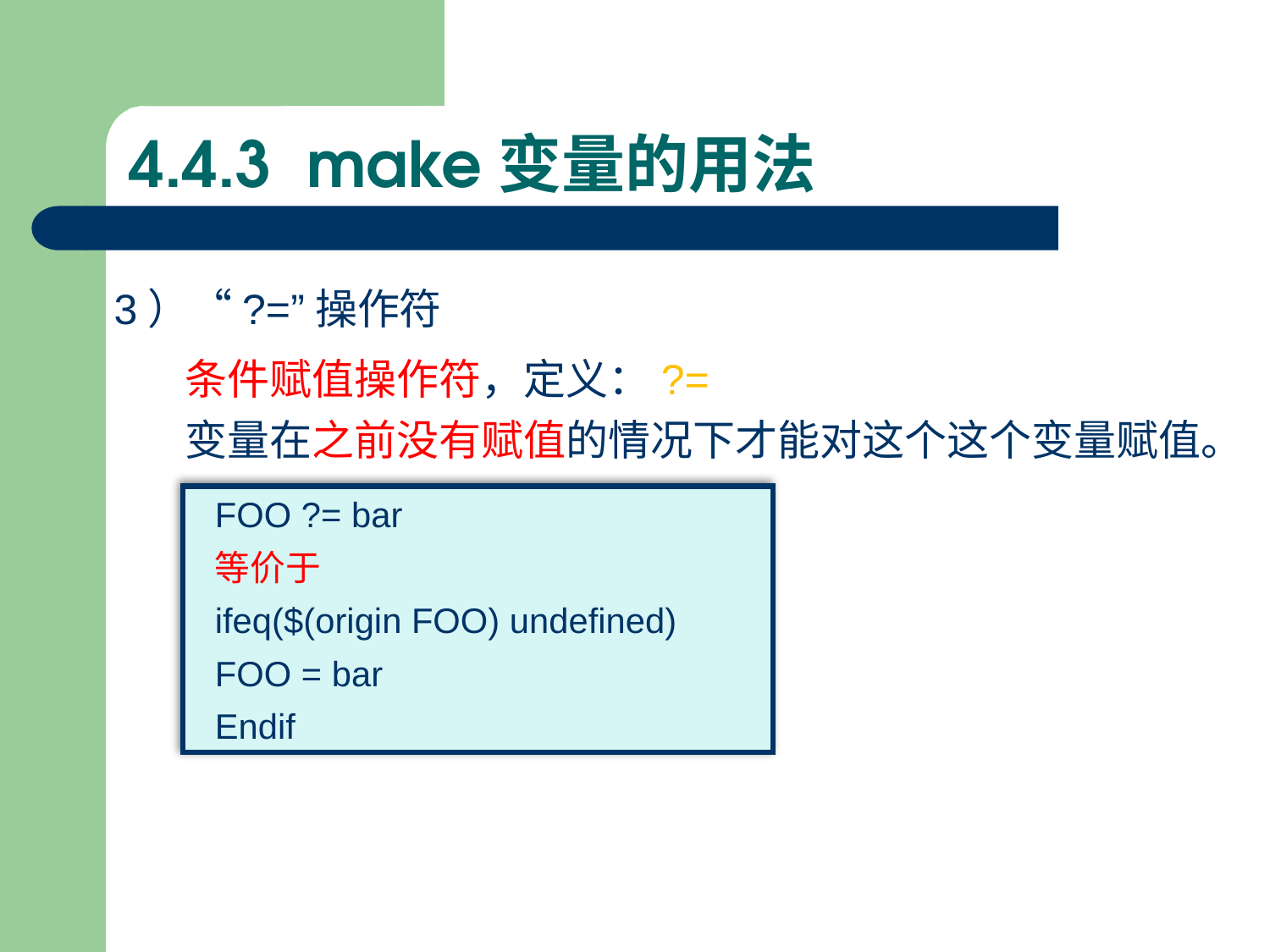

# 4.4.3  make变量的用法
3）“?=”操作符
条件赋值操作符，定义：?=
变量在之前没有赋值的情况下才能对这个这个变量赋值。
FOO ?= bar
等价于
ifeq($(origin FOO) undefined)
FOO = bar
Endif